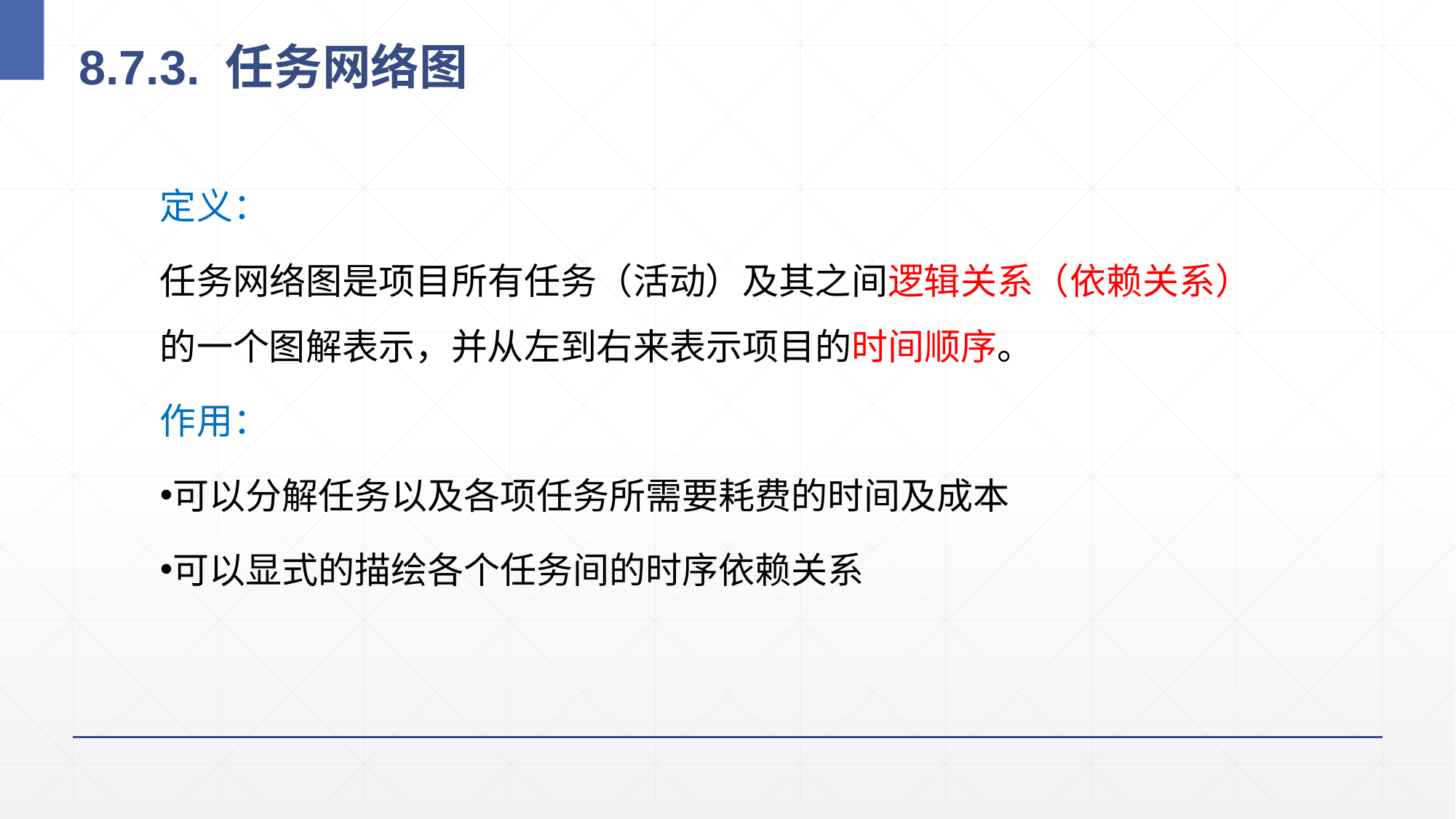

# 8.7.3. 任务网络图
定义：
任务网络图是项目所有任务（活动）及其之间逻辑关系（依赖关系）的一个图解表示，并从左到右来表示项目的时间顺序。
作用：
可以分解任务以及各项任务所需要耗费的时间及成本
可以显式的描绘各个任务间的时序依赖关系